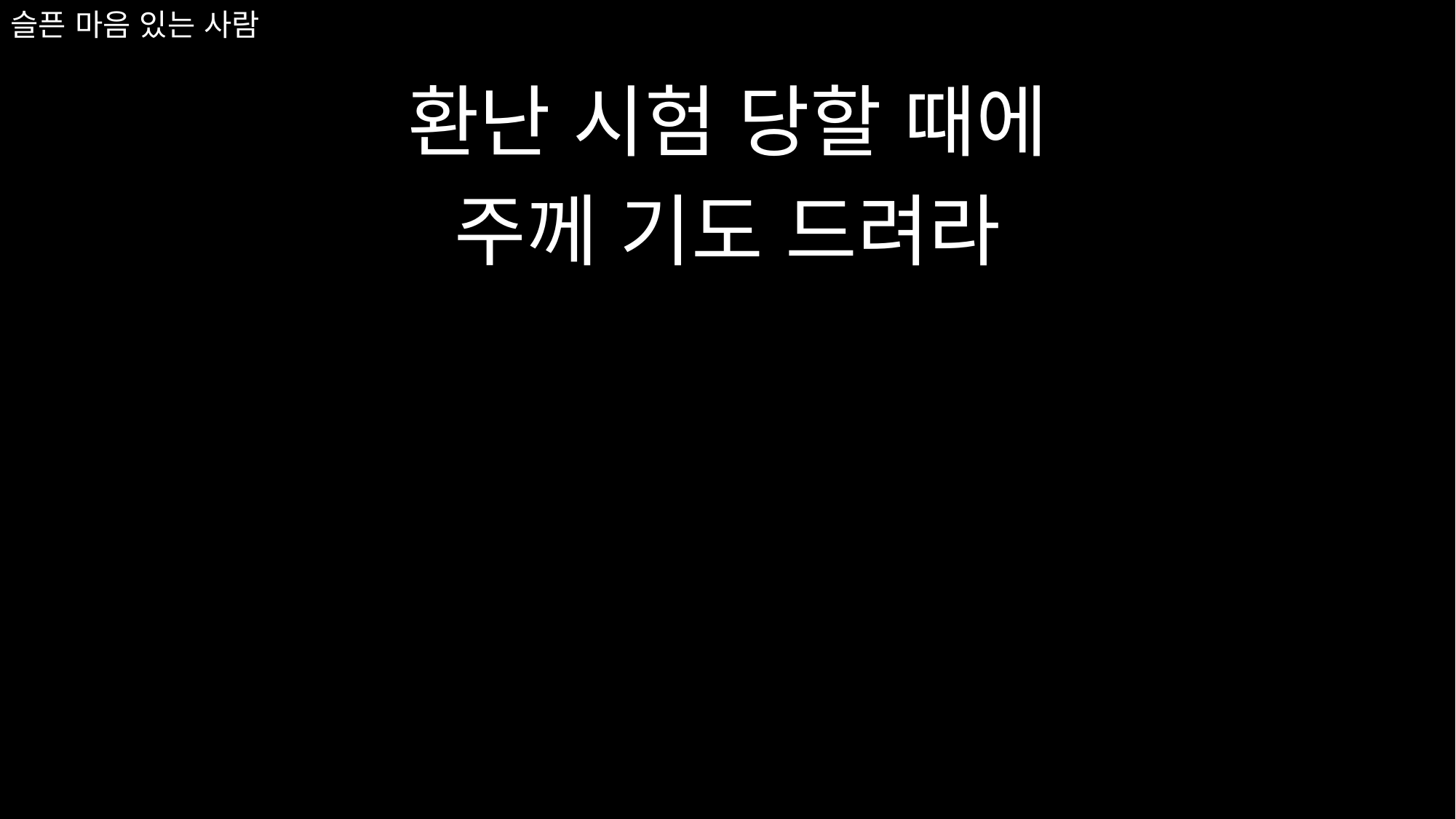

환난 시험 당할 때에
주께 기도 드려라

# 슬픈 마음 있는 사람